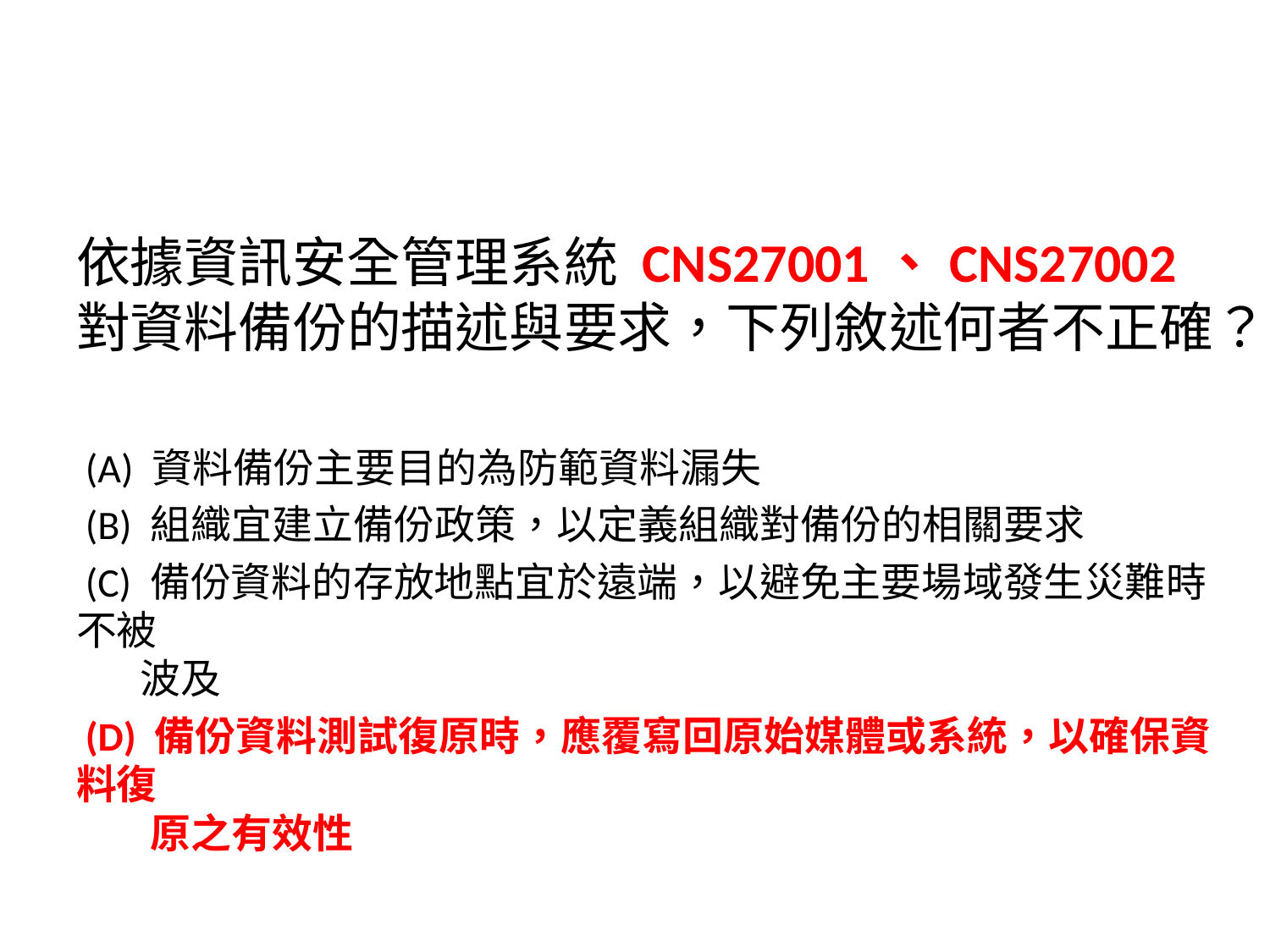

依據資訊安全管理系統 CNS27001、CNS27002 對資料備份的描述與要求，下列敘述何者不正確？

 (A) 資料備份主要目的為防範資料漏失
 (B) 組織宜建立備份政策，以定義組織對備份的相關要求
 (C) 備份資料的存放地點宜於遠端，以避免主要場域發生災難時不被
       波及
 (D) 備份資料測試復原時，應覆寫回原始媒體或系統，以確保資料復
        原之有效性